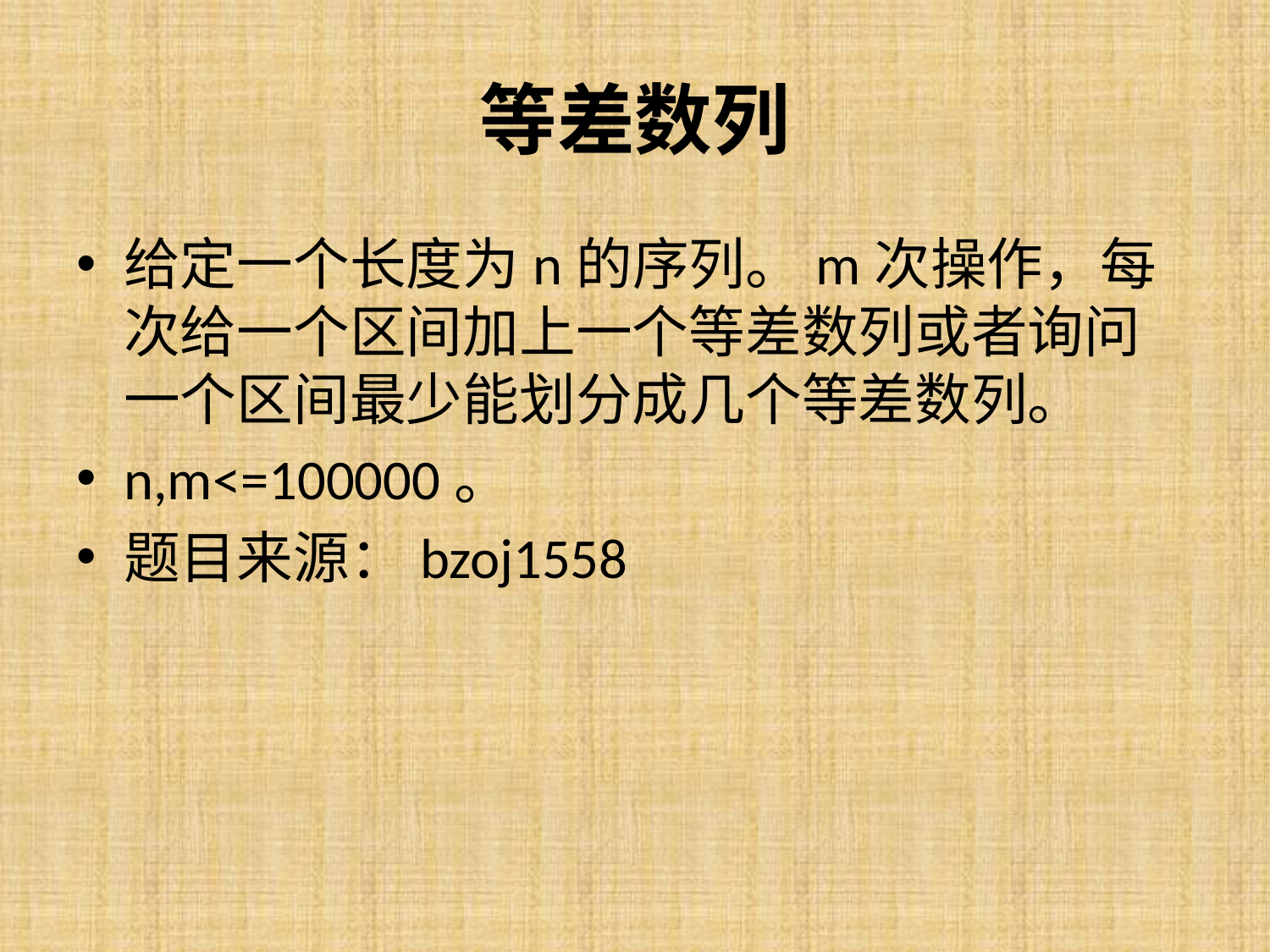

# 等差数列
给定一个长度为n的序列。m次操作，每次给一个区间加上一个等差数列或者询问一个区间最少能划分成几个等差数列。
n,m<=100000。
题目来源：bzoj1558